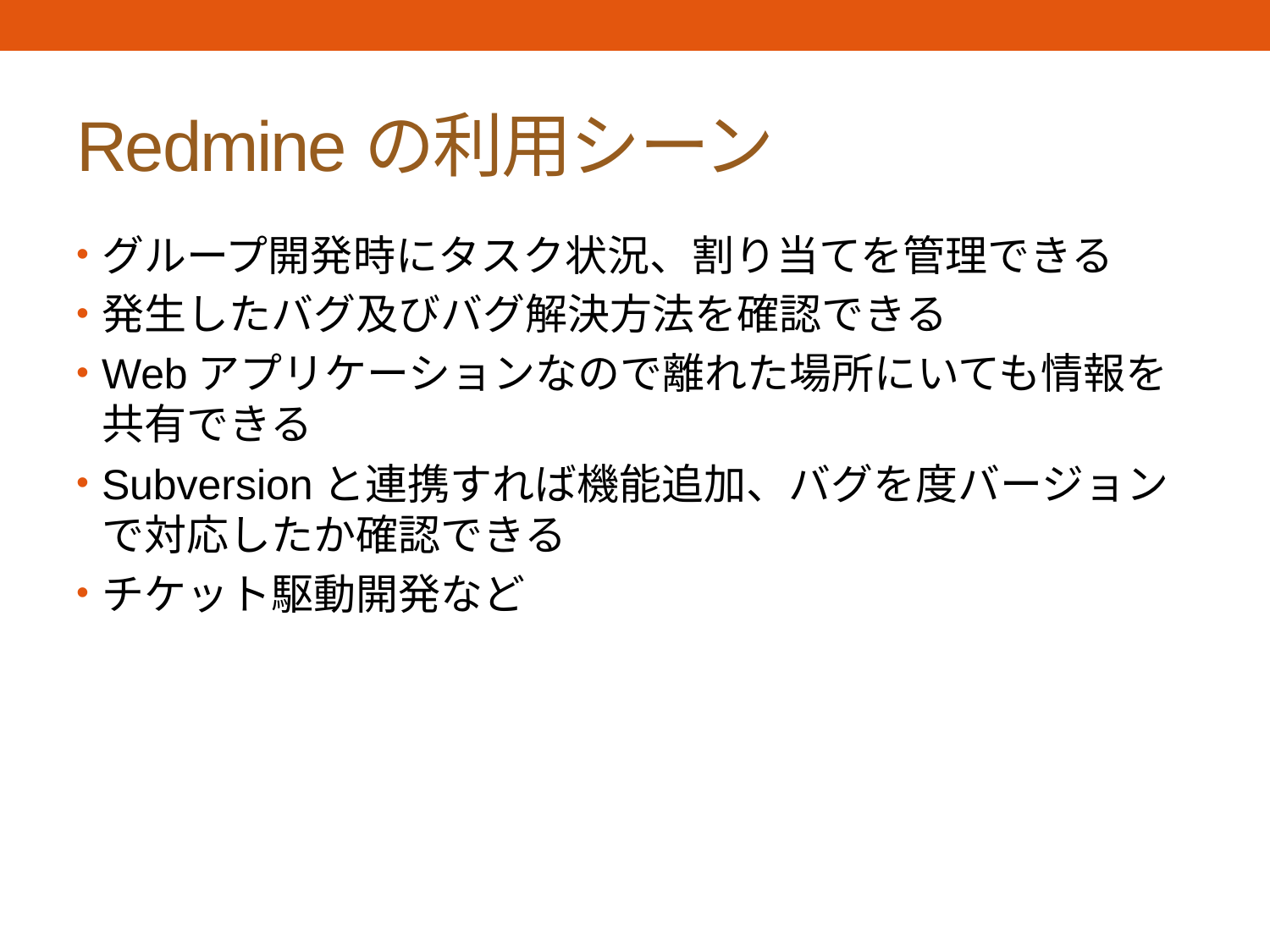

# Redmineの利用シーン
グループ開発時にタスク状況、割り当てを管理できる
発生したバグ及びバグ解決方法を確認できる
Webアプリケーションなので離れた場所にいても情報を共有できる
Subversionと連携すれば機能追加、バグを度バージョンで対応したか確認できる
チケット駆動開発など